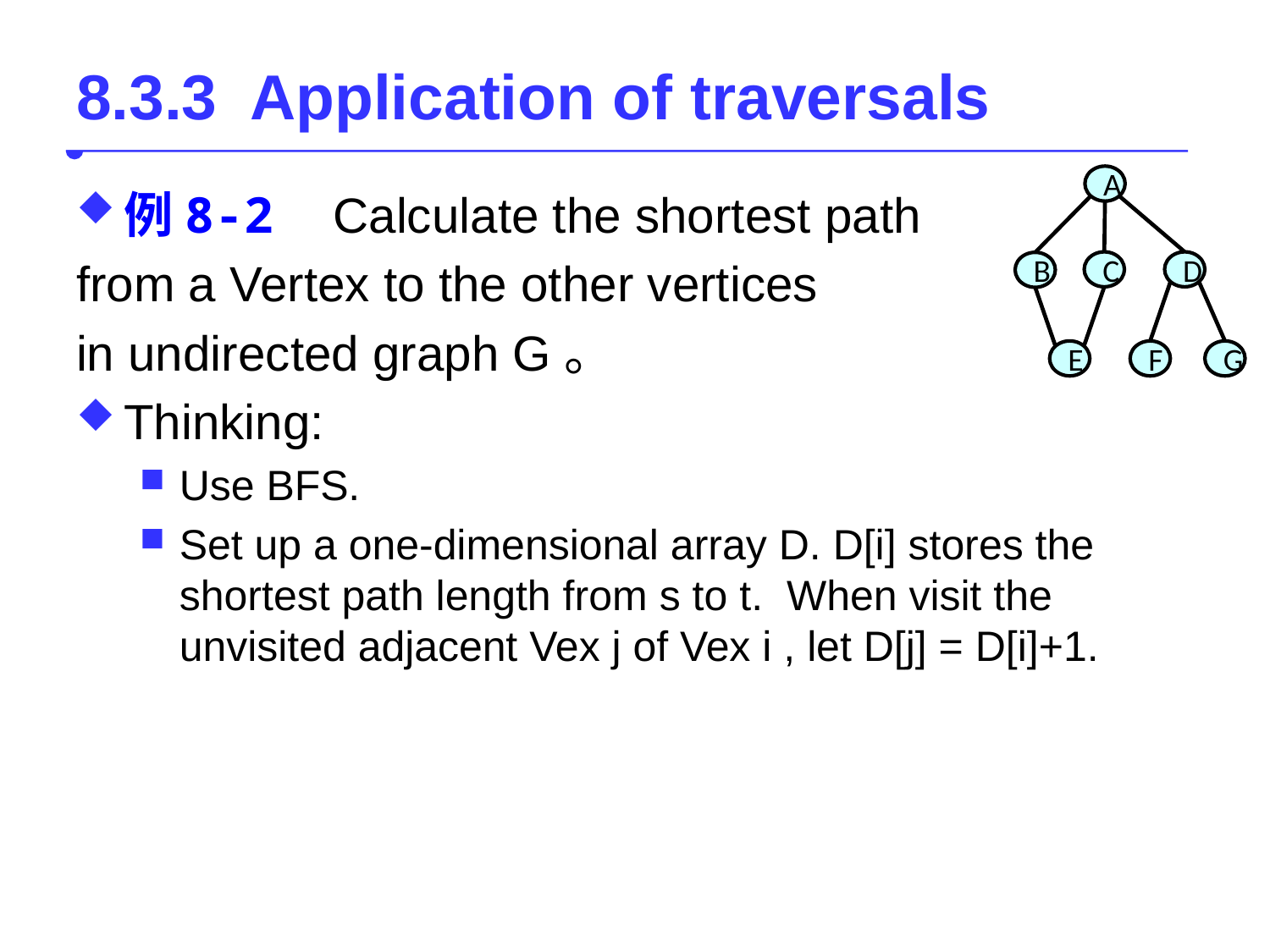

# 8.3.3  Application of traversals
A
C
D
B
E
F
G
例8-2  Calculate the shortest path
from a Vertex to the other vertices
in undirected graph G。
Thinking:
Use BFS.
Set up a one-dimensional array D. D[i] stores the shortest path length from s to t.  When visit the unvisited adjacent Vex j of Vex i , let D[j] = D[i]+1.